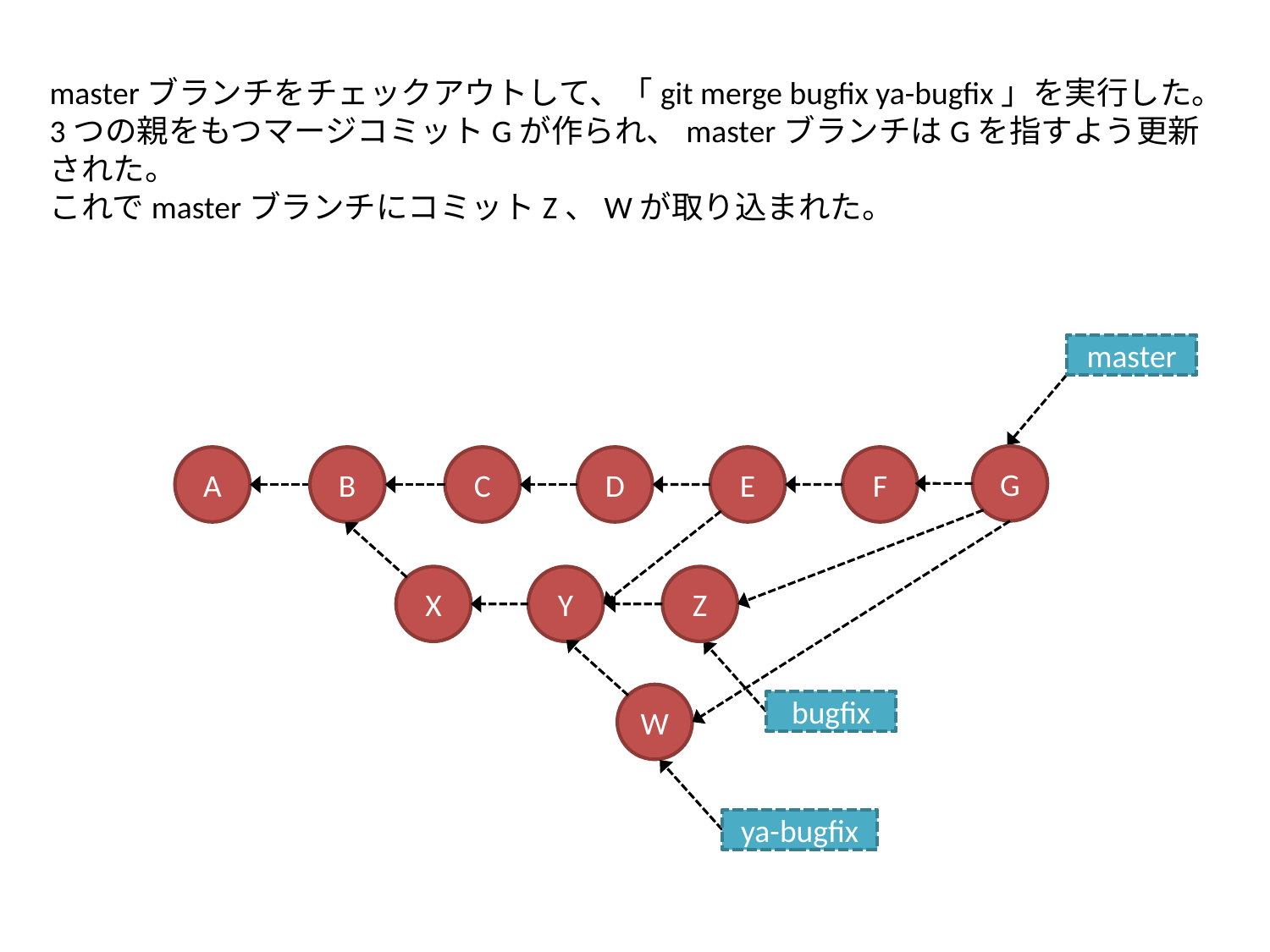

masterブランチをチェックアウトして、「git merge bugfix ya-bugfix」を実行した。
3つの親をもつマージコミットGが作られ、masterブランチはGを指すよう更新された。
これでmasterブランチにコミットZ、Wが取り込まれた。
master
G
A
B
C
D
E
F
X
Y
Z
W
bugfix
ya-bugfix